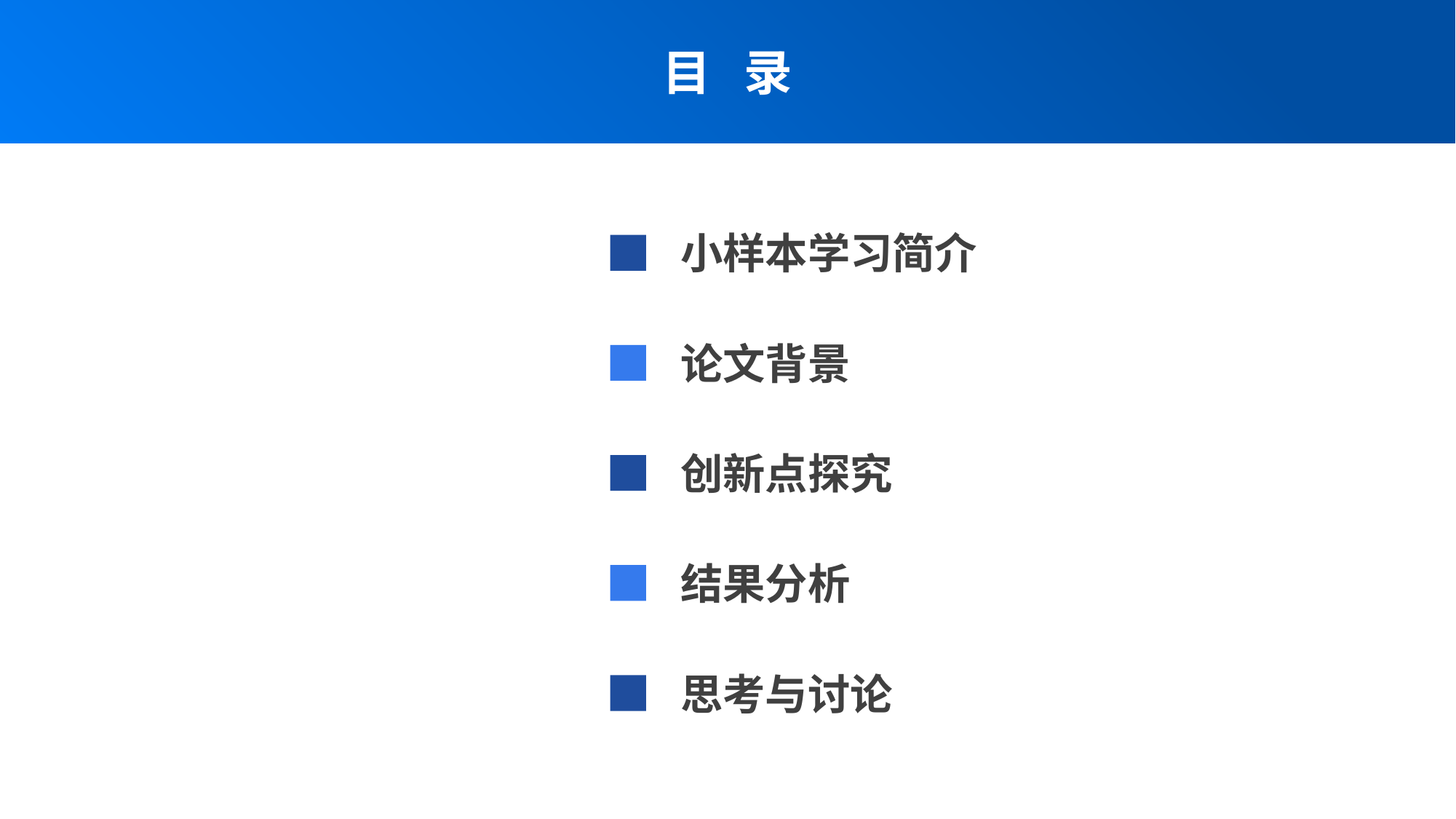

目   录
小样本学习简介

论文背景
创新点探究

结果分析

思考与讨论